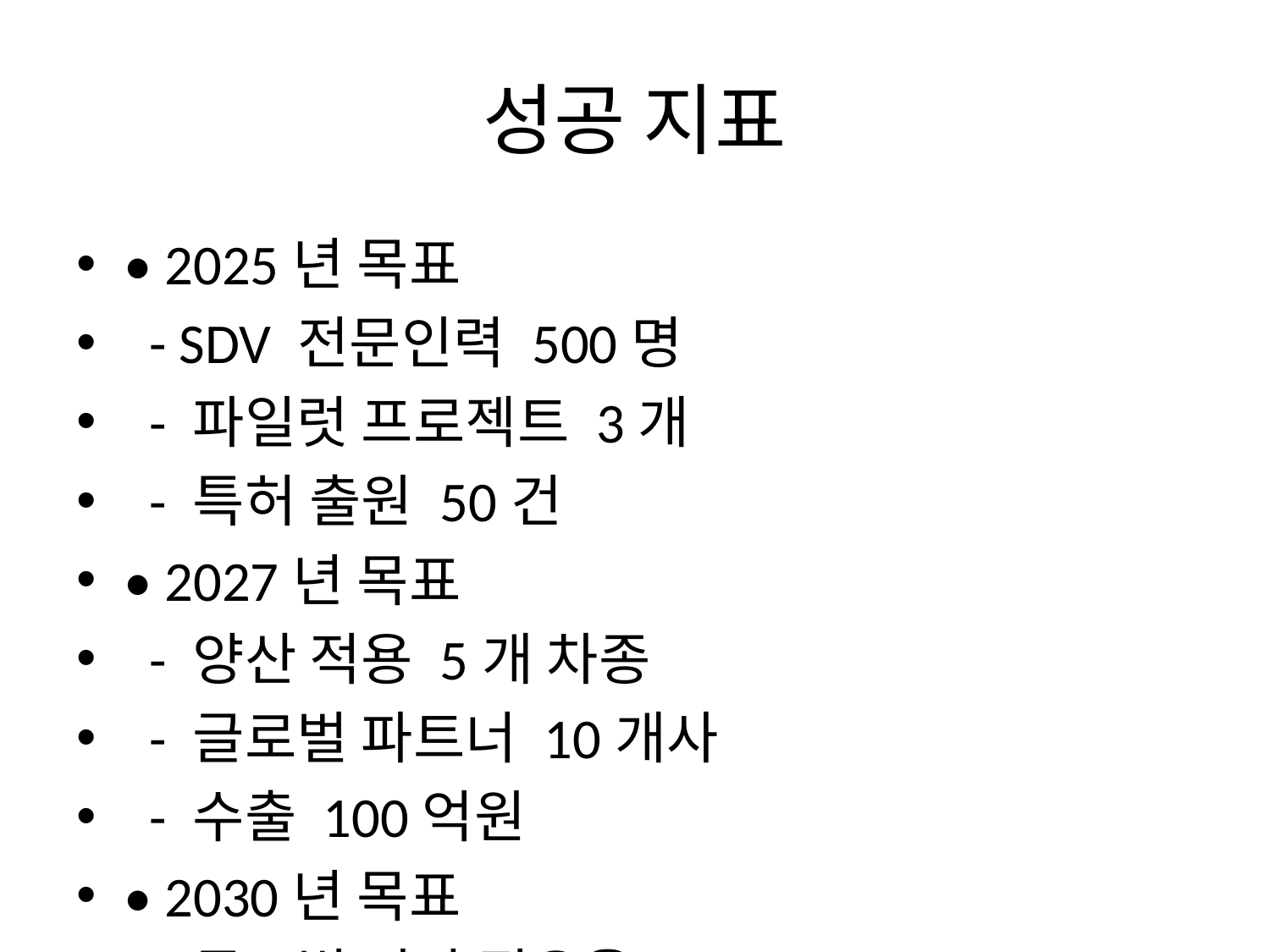

# 성공 지표
• 2025년 목표
  - SDV 전문인력 500명
  - 파일럿 프로젝트 3개
  - 특허 출원 50건
• 2027년 목표
  - 양산 적용 5개 차종
  - 글로벌 파트너 10개사
  - 수출 100억원
• 2030년 목표
  - 글로벌 시장 점유율 15%
  - SDV 플랫폼 수출 10개국
  - 매출 1조원